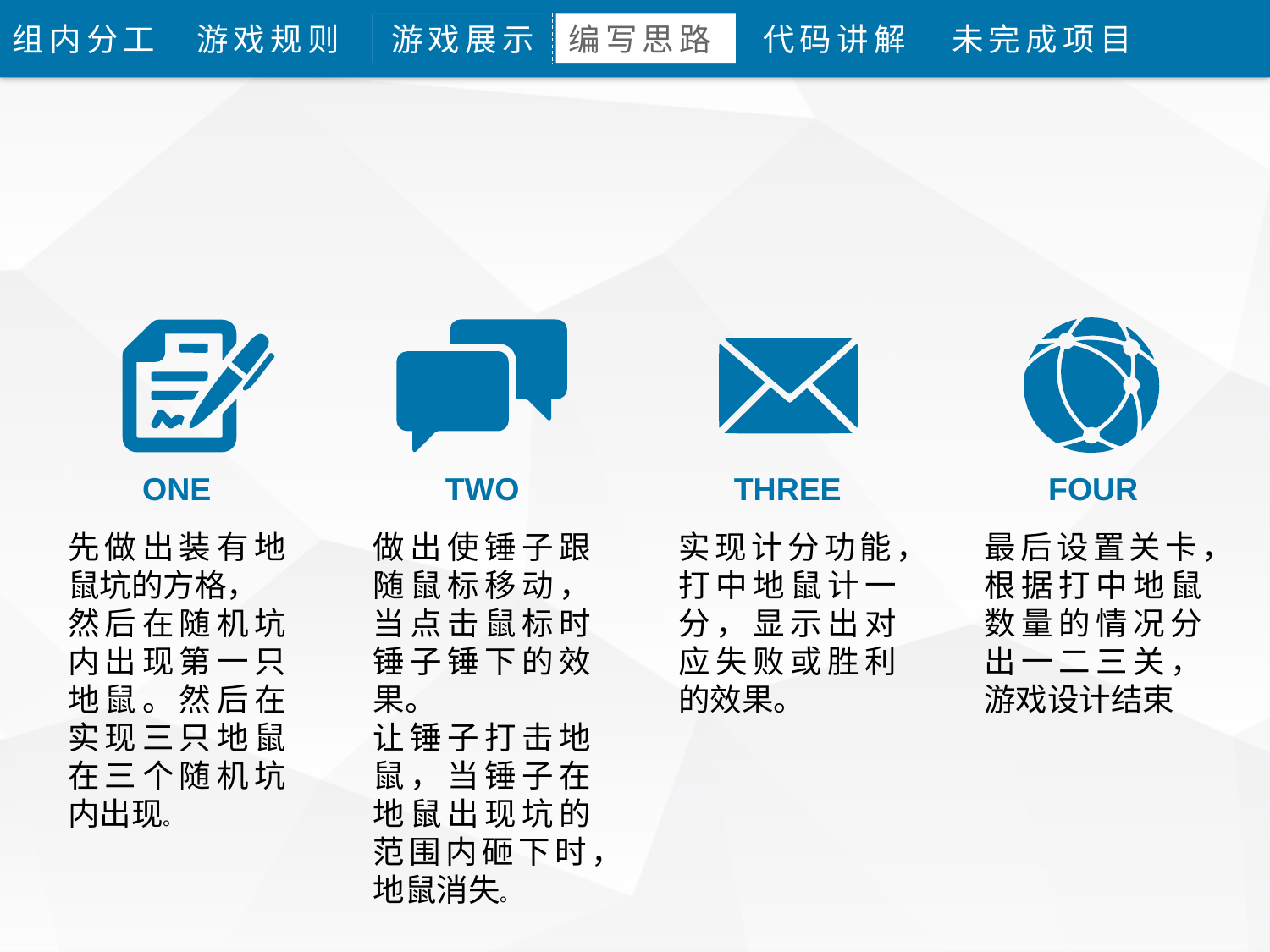

组内分工
游戏规则
游戏展示
编写思路
代码讲解
未完成项目

ONE
TWO
FOUR
THREE
先做出装有地鼠坑的方格，
然后在随机坑内出现第一只地鼠。然后在实现三只地鼠在三个随机坑内出现。
做出使锤子跟随鼠标移动，当点击鼠标时锤子锤下的效果。
让锤子打击地鼠，当锤子在地鼠出现坑的范围内砸下时，地鼠消失。
实现计分功能，打中地鼠计一分，显示出对应失败或胜利的效果。
最后设置关卡，根据打中地鼠数量的情况分出一二三关，游戏设计结束